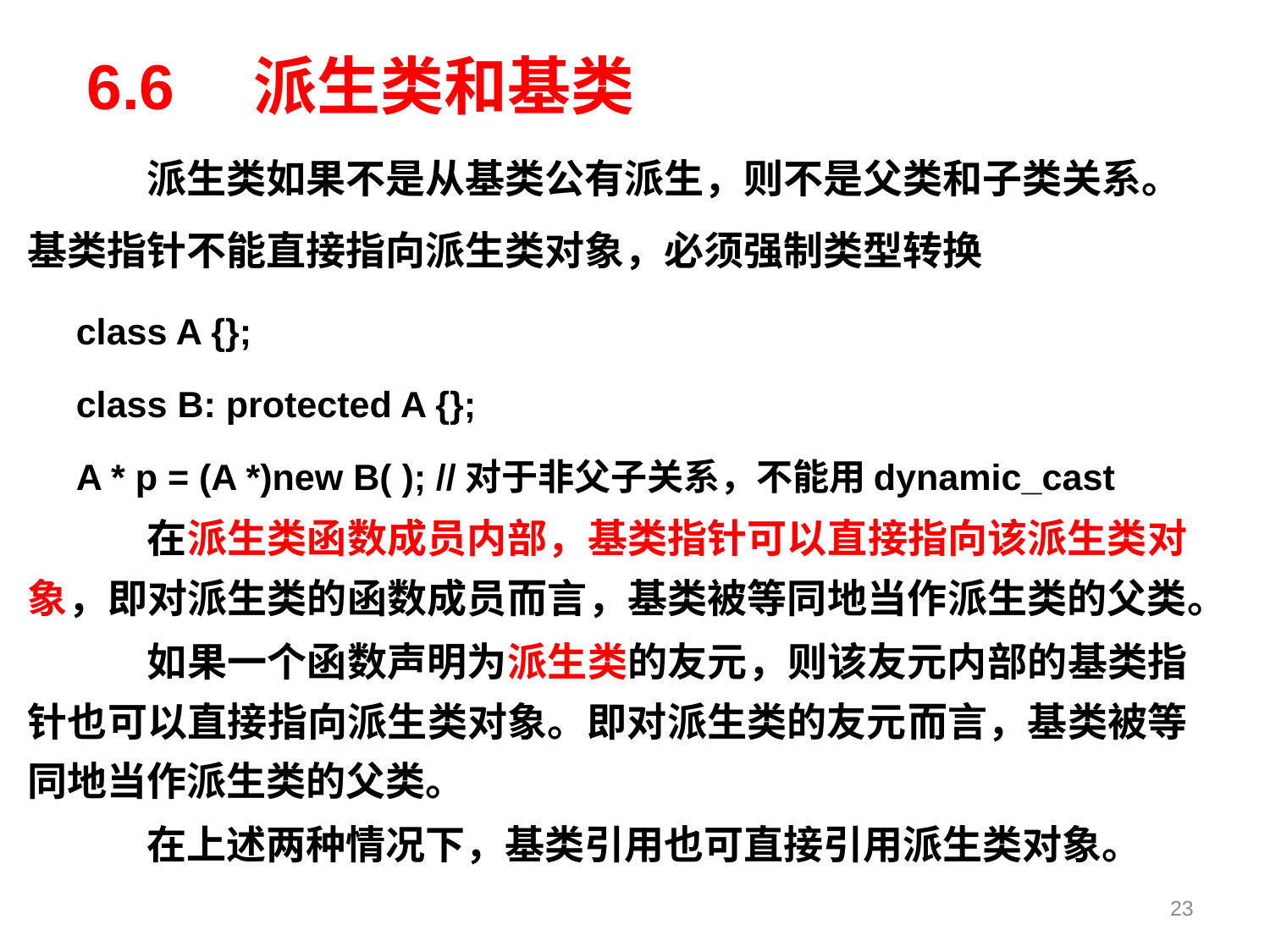

# 6.6　派生类和基类
	派生类如果不是从基类公有派生，则不是父类和子类关系。基类指针不能直接指向派生类对象，必须强制类型转换
		class A {};
		class B: protected A {};
		A * p = (A *)new B( ); //对于非父子关系，不能用dynamic_cast
	在派生类函数成员内部，基类指针可以直接指向该派生类对象，即对派生类的函数成员而言，基类被等同地当作派生类的父类。
	如果一个函数声明为派生类的友元，则该友元内部的基类指针也可以直接指向派生类对象。即对派生类的友元而言，基类被等同地当作派生类的父类。
	在上述两种情况下，基类引用也可直接引用派生类对象。

23